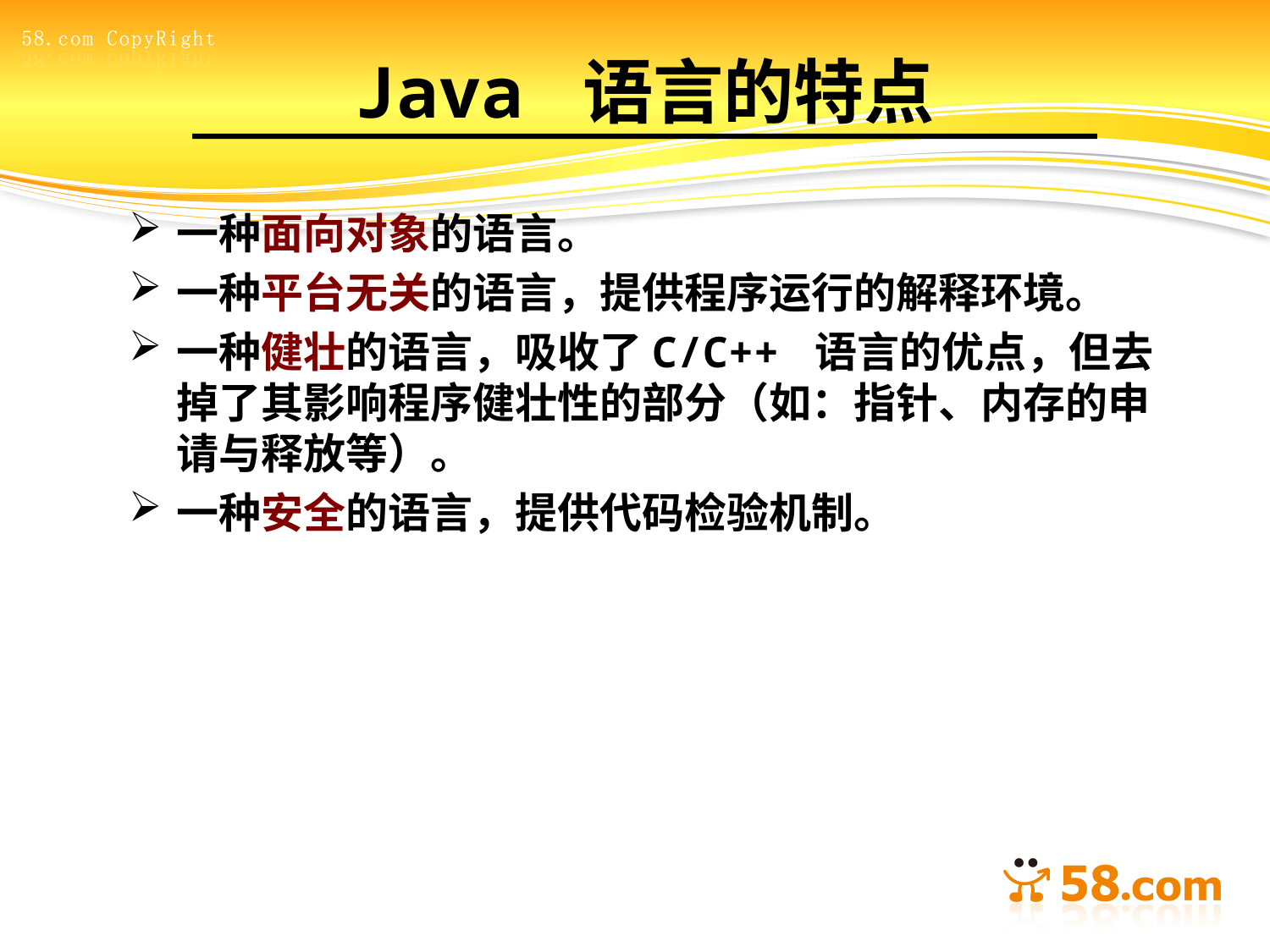

Java 语言的特点
一种面向对象的语言。
一种平台无关的语言，提供程序运行的解释环境。
一种健壮的语言，吸收了C/C++ 语言的优点，但去掉了其影响程序健壮性的部分（如：指针、内存的申请与释放等）。
一种安全的语言，提供代码检验机制。